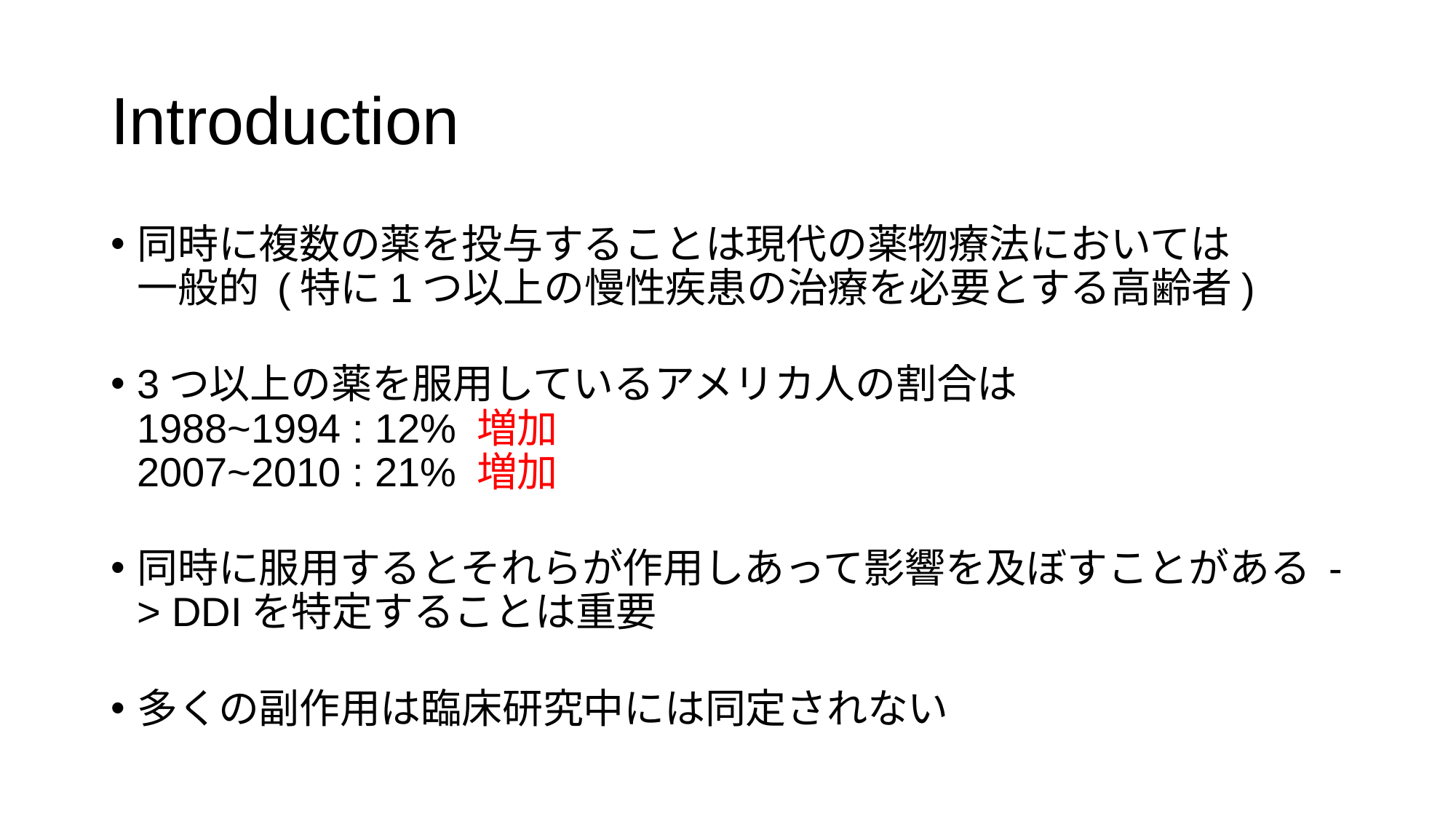

# Introduction
同時に複数の薬を投与することは現代の薬物療法においては
一般的 (特に1つ以上の慢性疾患の治療を必要とする高齢者)
3つ以上の薬を服用しているアメリカ人の割合は
1988~1994 : 12% 増加
2007~2010 : 21% 増加
同時に服用するとそれらが作用しあって影響を及ぼすことがある -> DDIを特定することは重要
多くの副作用は臨床研究中には同定されない